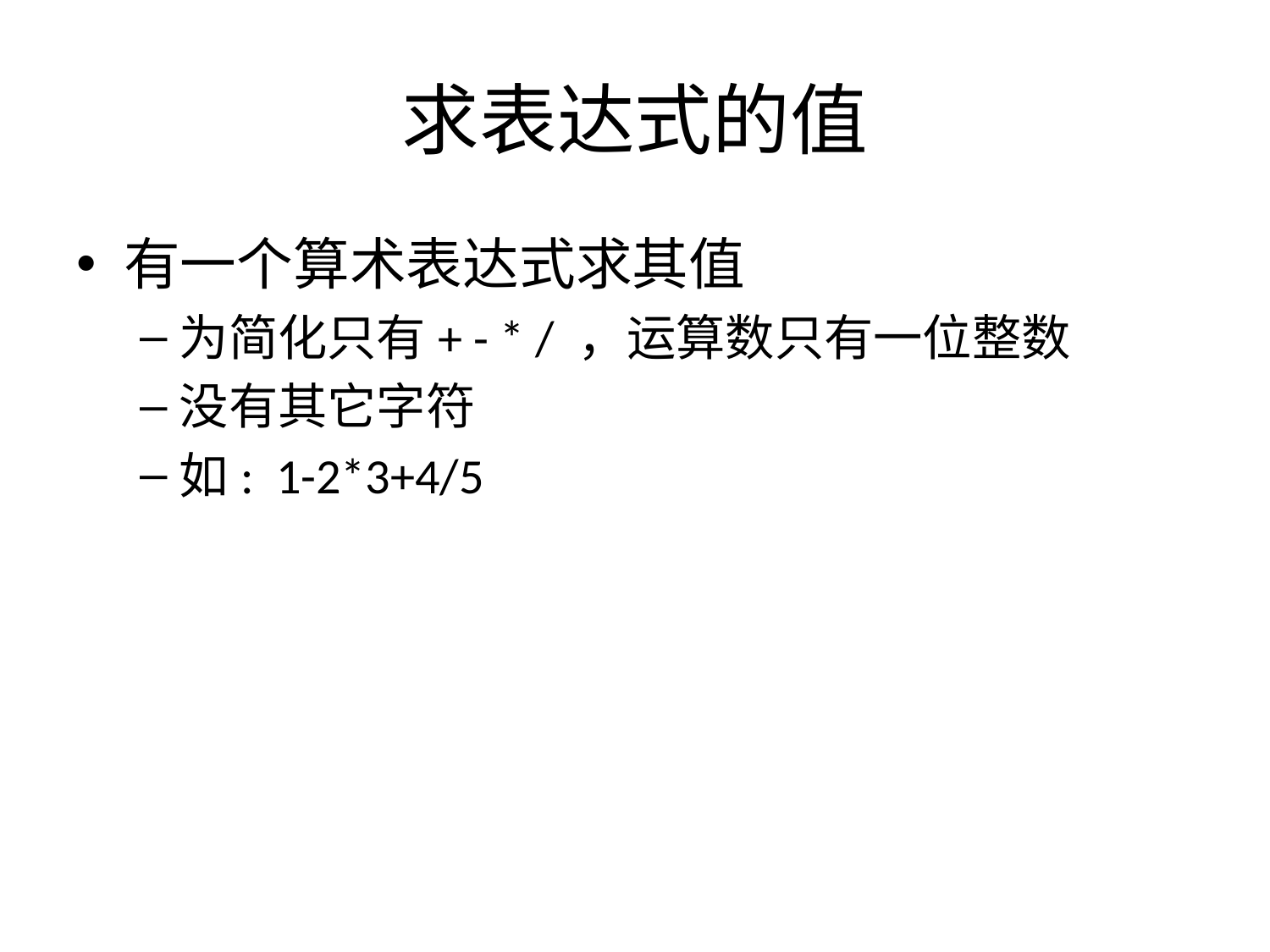

# 求表达式的值
有一个算术表达式求其值
为简化只有+ - * / ，运算数只有一位整数
没有其它字符
如:  1-2*3+4/5